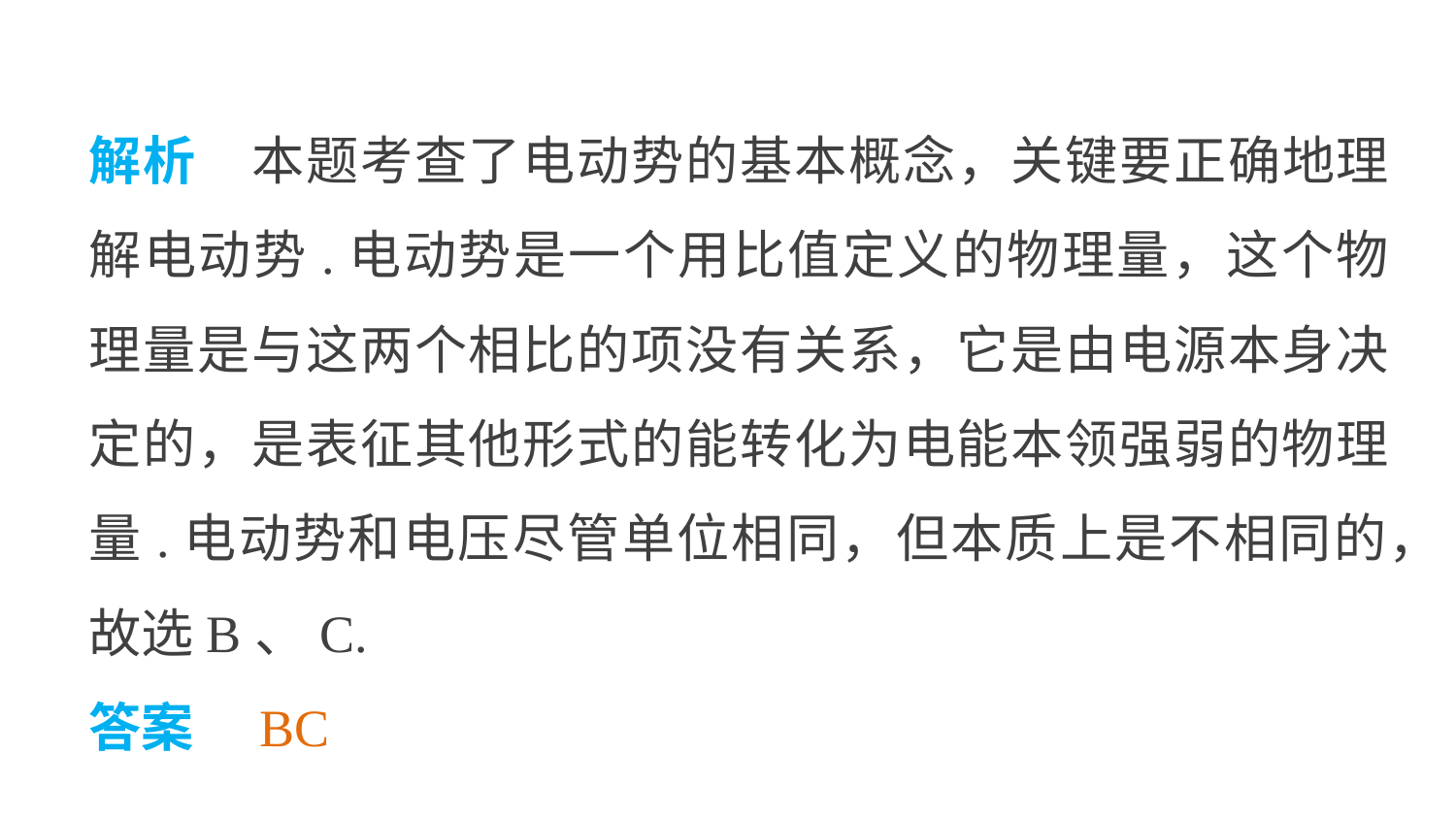

解析　本题考查了电动势的基本概念，关键要正确地理解电动势.电动势是一个用比值定义的物理量，这个物理量是与这两个相比的项没有关系，它是由电源本身决定的，是表征其他形式的能转化为电能本领强弱的物理量.电动势和电压尽管单位相同，但本质上是不相同的，故选B、C.
答案　BC